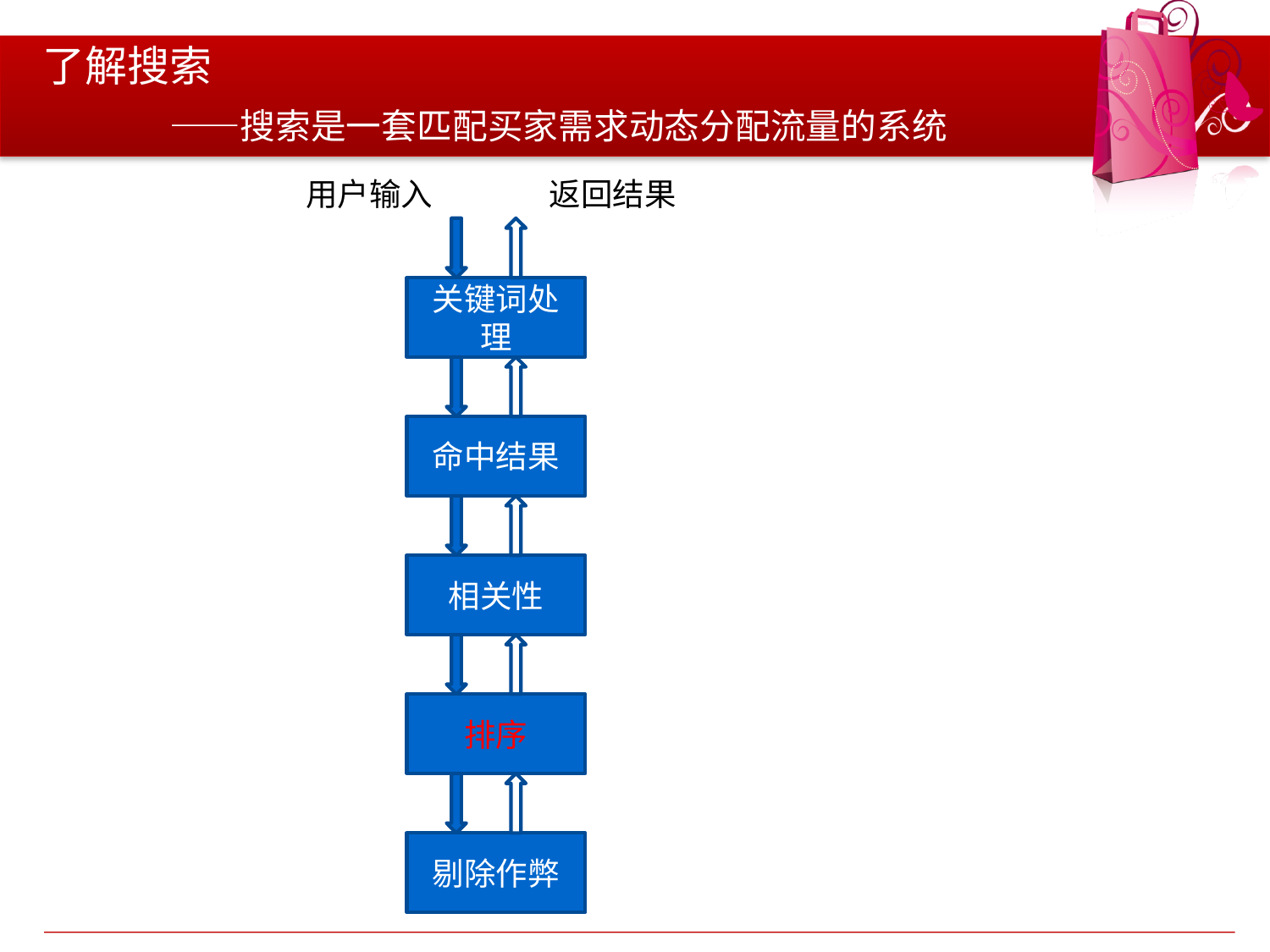

# 了解搜索 ——搜索是一套匹配买家需求动态分配流量的系统
用户输入
返回结果

关键词处理

命中结果

相关性

排序

剔除作弊